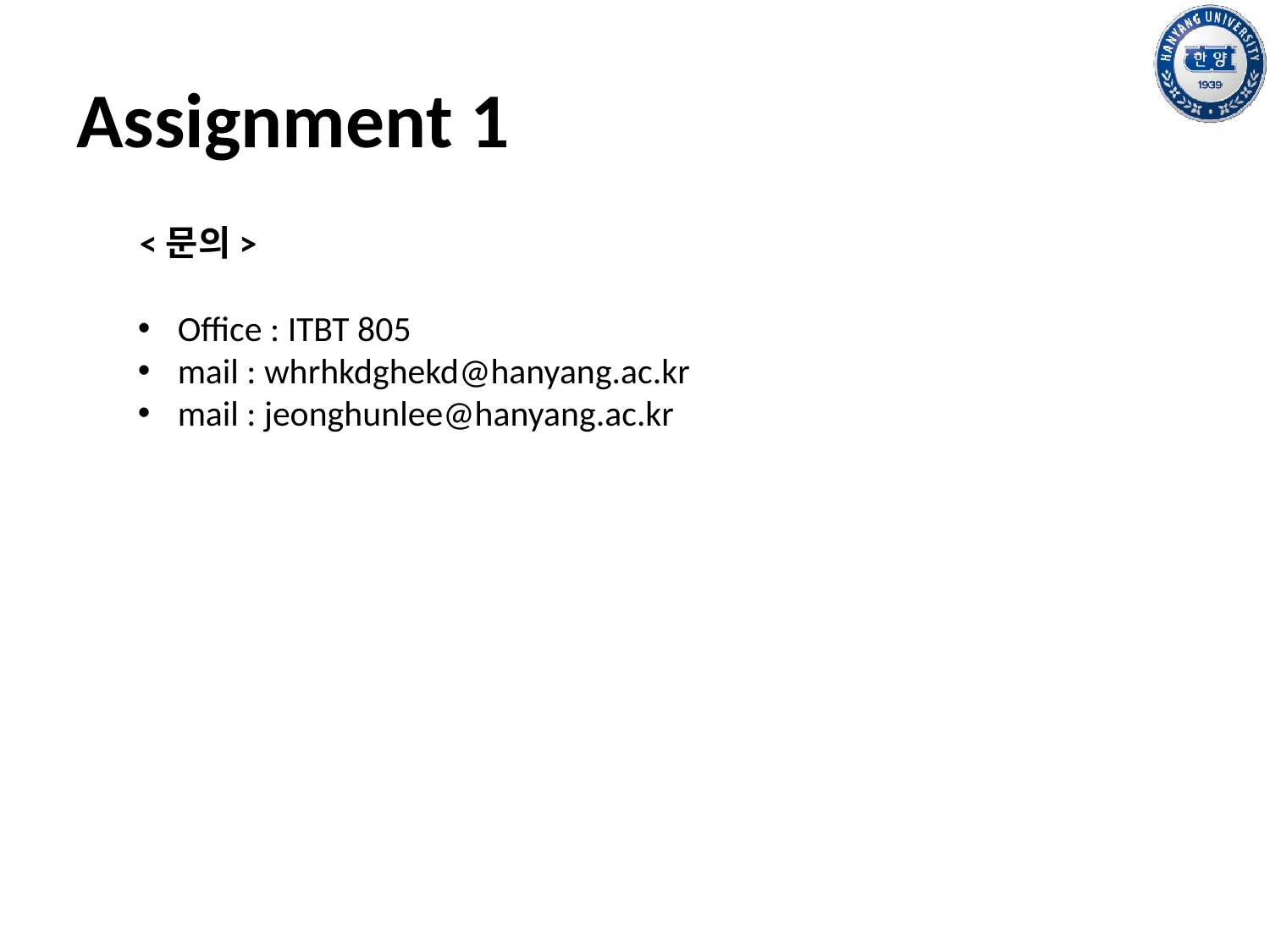

# Assignment 1

<문의>

Office : ITBT 805
mail : whrhkdghekd@hanyang.ac.kr
mail : jeonghunlee@hanyang.ac.kr